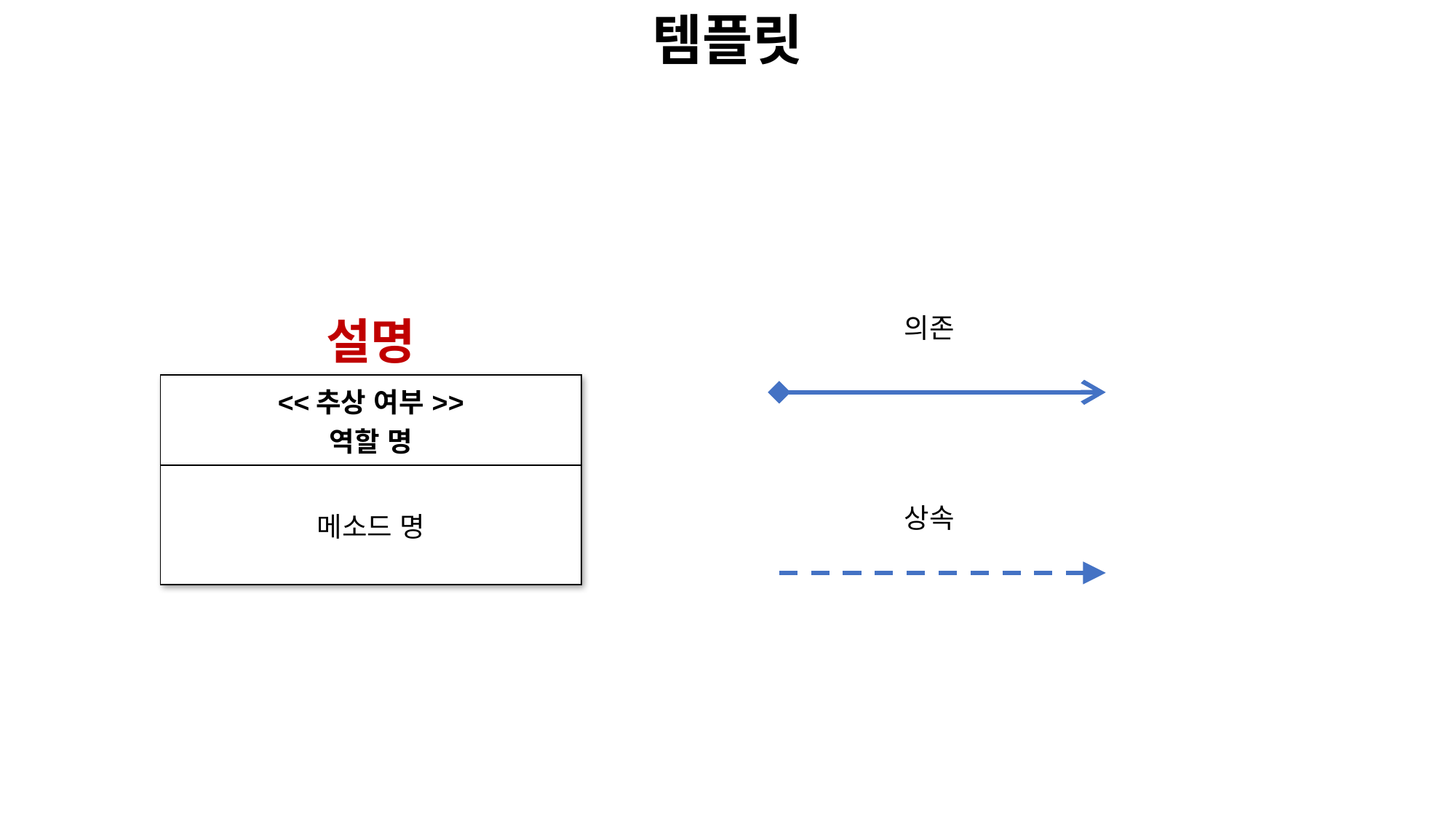

템플릿
설명
의존
| <<추상 여부>> 역할 명 |
| --- |
| 메소드 명 |
상속